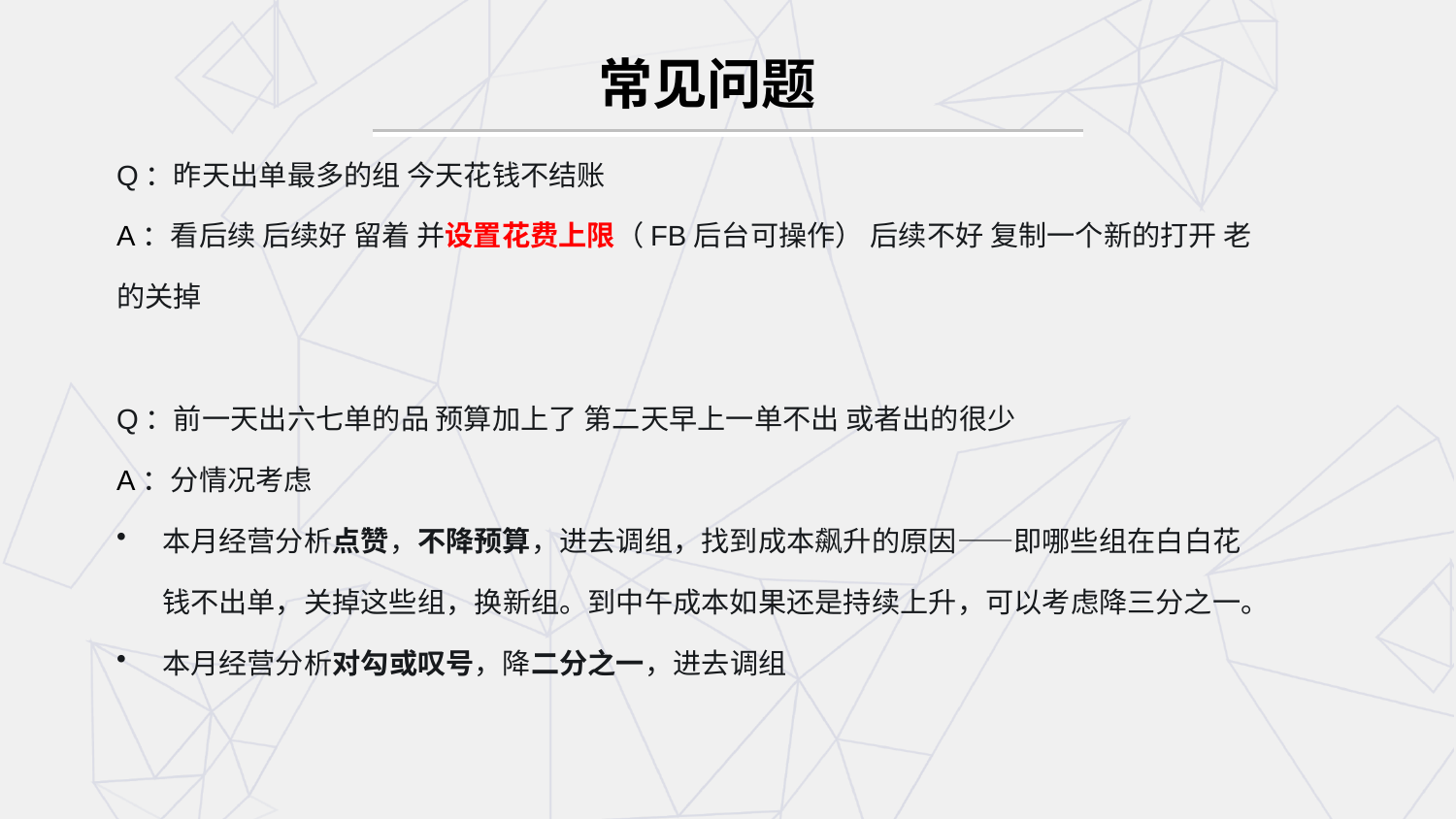

# 常见问题
Q：昨天出单最多的组 今天花钱不结账
A：看后续 后续好 留着 并设置花费上限（FB后台可操作） 后续不好 复制一个新的打开 老的关掉

Q：前一天出六七单的品 预算加上了 第二天早上一单不出 或者出的很少
A：分情况考虑
本月经营分析点赞，不降预算，进去调组，找到成本飙升的原因——即哪些组在白白花钱不出单，关掉这些组，换新组。到中午成本如果还是持续上升，可以考虑降三分之一。
本月经营分析对勾或叹号，降二分之一，进去调组